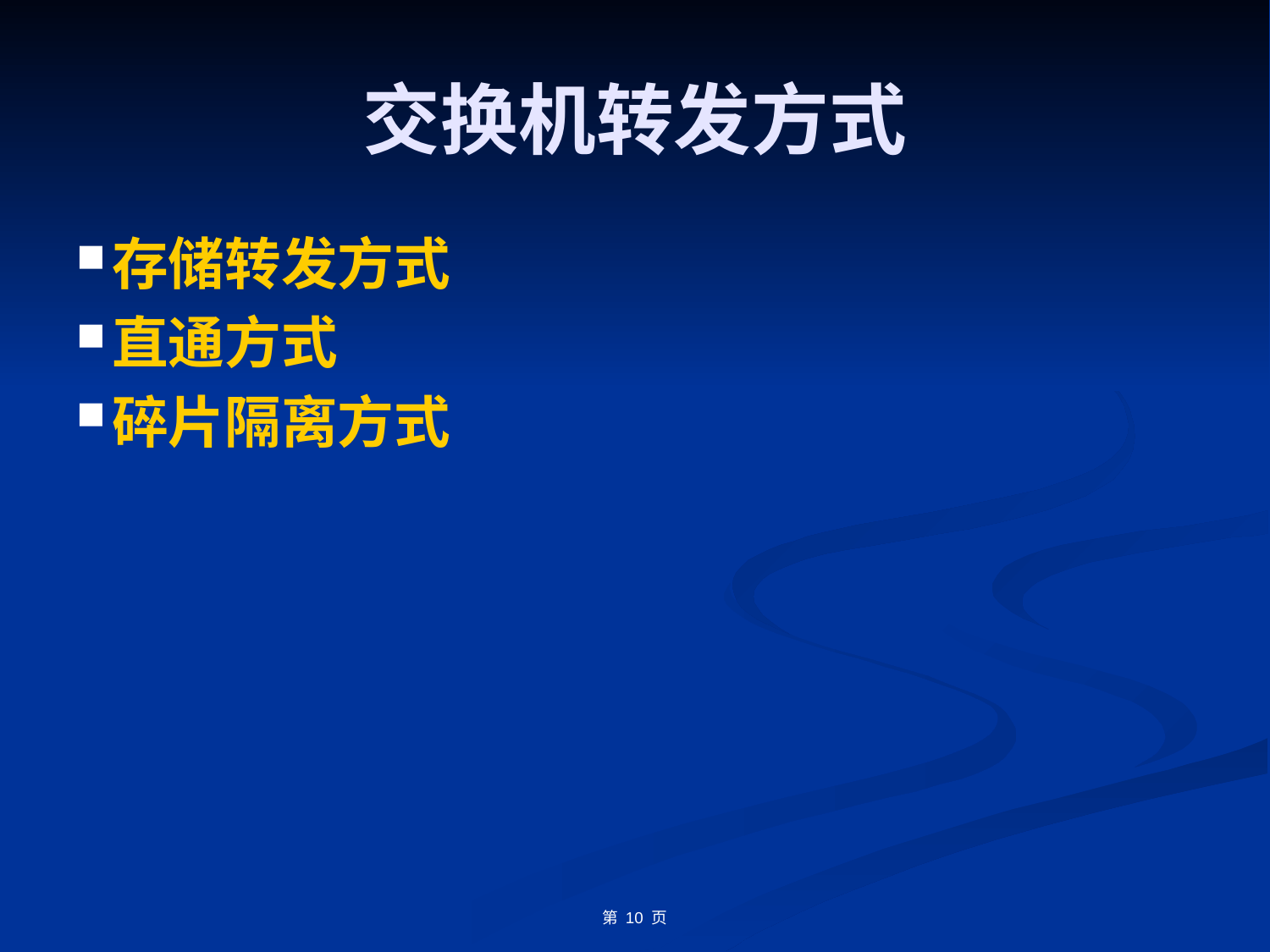

# 交换机转发方式
存储转发方式
直通方式
碎片隔离方式
第 10 页